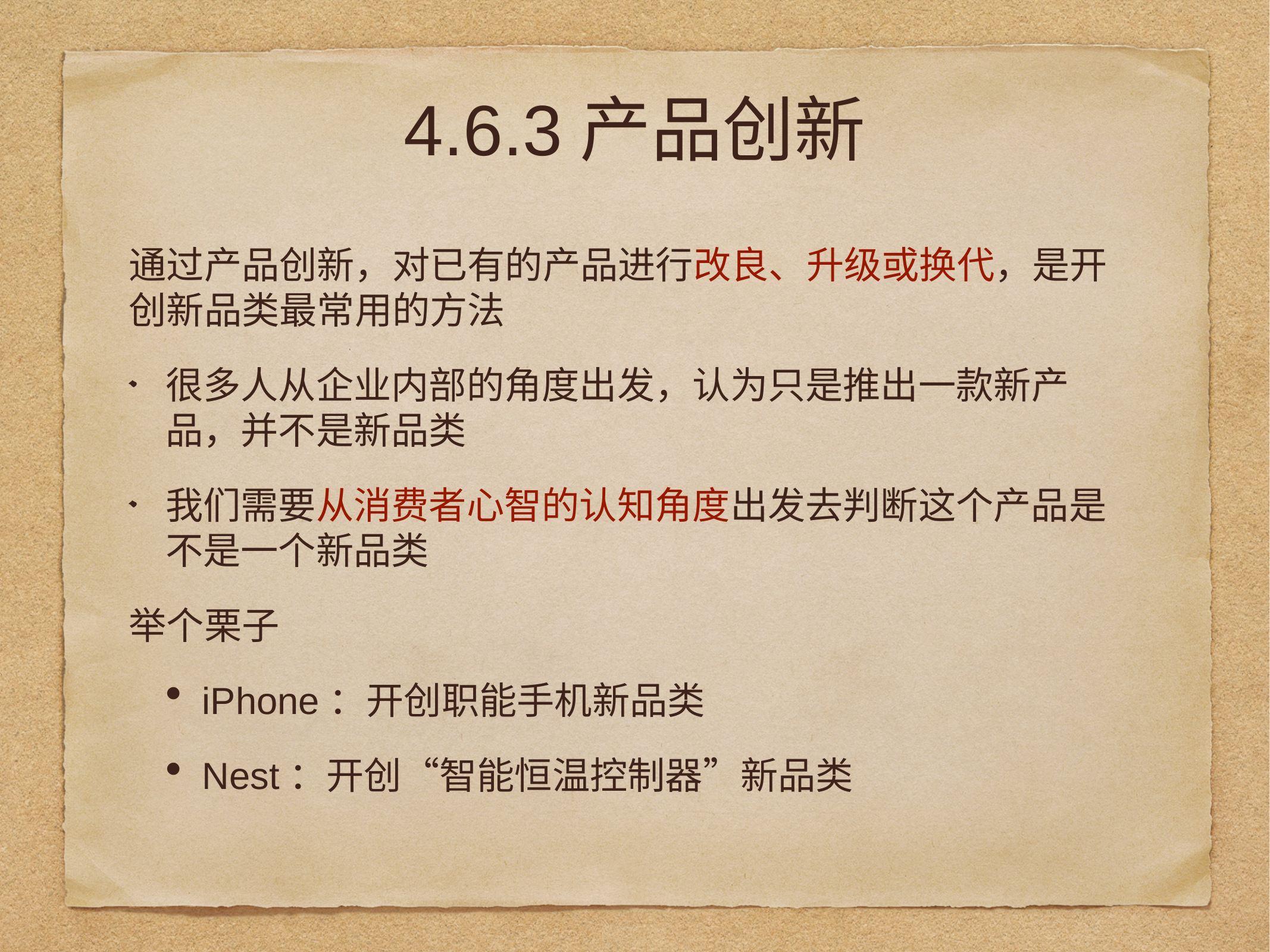

# 4.6.3产品创新
通过产品创新，对已有的产品进行改良、升级或换代，是开创新品类最常用的方法
很多人从企业内部的角度出发，认为只是推出一款新产品，并不是新品类
我们需要从消费者心智的认知角度出发去判断这个产品是不是一个新品类
举个栗子
iPhone：开创职能手机新品类
Nest：开创“智能恒温控制器”新品类